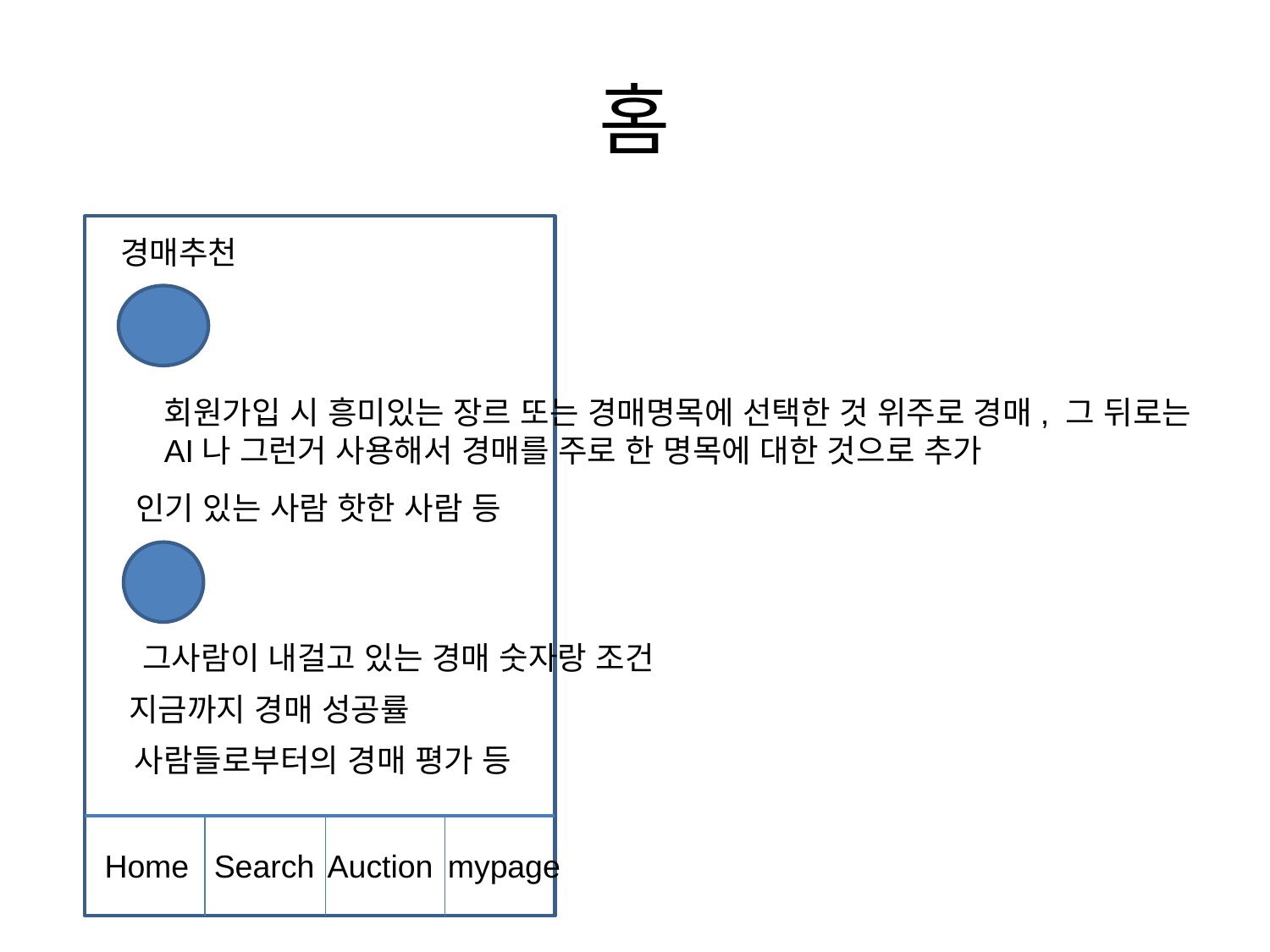

# 홈

경매추천

회원가입 시 흥미있는 장르 또는 경매명목에 선택한 것 위주로 경매, 그 뒤로는
AI나 그런거 사용해서 경매를 주로 한 명목에 대한 것으로 추가
인기 있는 사람 핫한 사람 등

그사람이 내걸고 있는 경매 숫자랑 조건
지금까지 경매 성공률
사람들로부터의 경매 평가 등
Home
Search
Auction
mypage